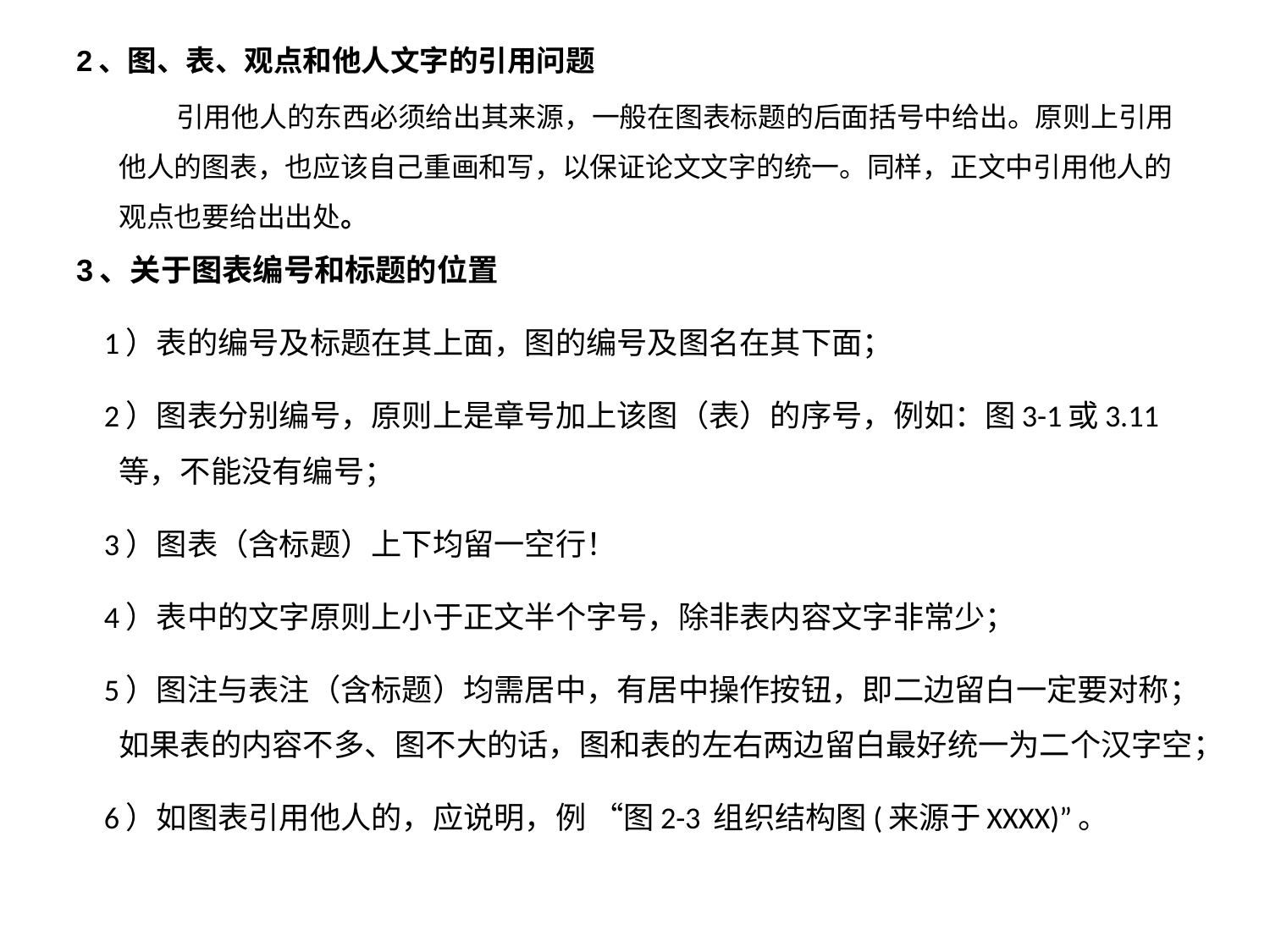

2、图、表、观点和他人文字的引用问题
                引用他人的东西必须给出其来源，一般在图表标题的后面括号中给出。原则上引用他人的图表，也应该自己重画和写，以保证论文文字的统一。同样，正文中引用他人的观点也要给出出处。
3、关于图表编号和标题的位置
    1）表的编号及标题在其上面，图的编号及图名在其下面；
    2）图表分别编号，原则上是章号加上该图（表）的序号，例如：图3-1或3.11等，不能没有编号；
    3）图表（含标题）上下均留一空行！
    4）表中的文字原则上小于正文半个字号，除非表内容文字非常少；
    5）图注与表注（含标题）均需居中，有居中操作按钮，即二边留白一定要对称；如果表的内容不多、图不大的话，图和表的左右两边留白最好统一为二个汉字空；
    6）如图表引用他人的，应说明，例 “图2-3 组织结构图(来源于XXXX)”。